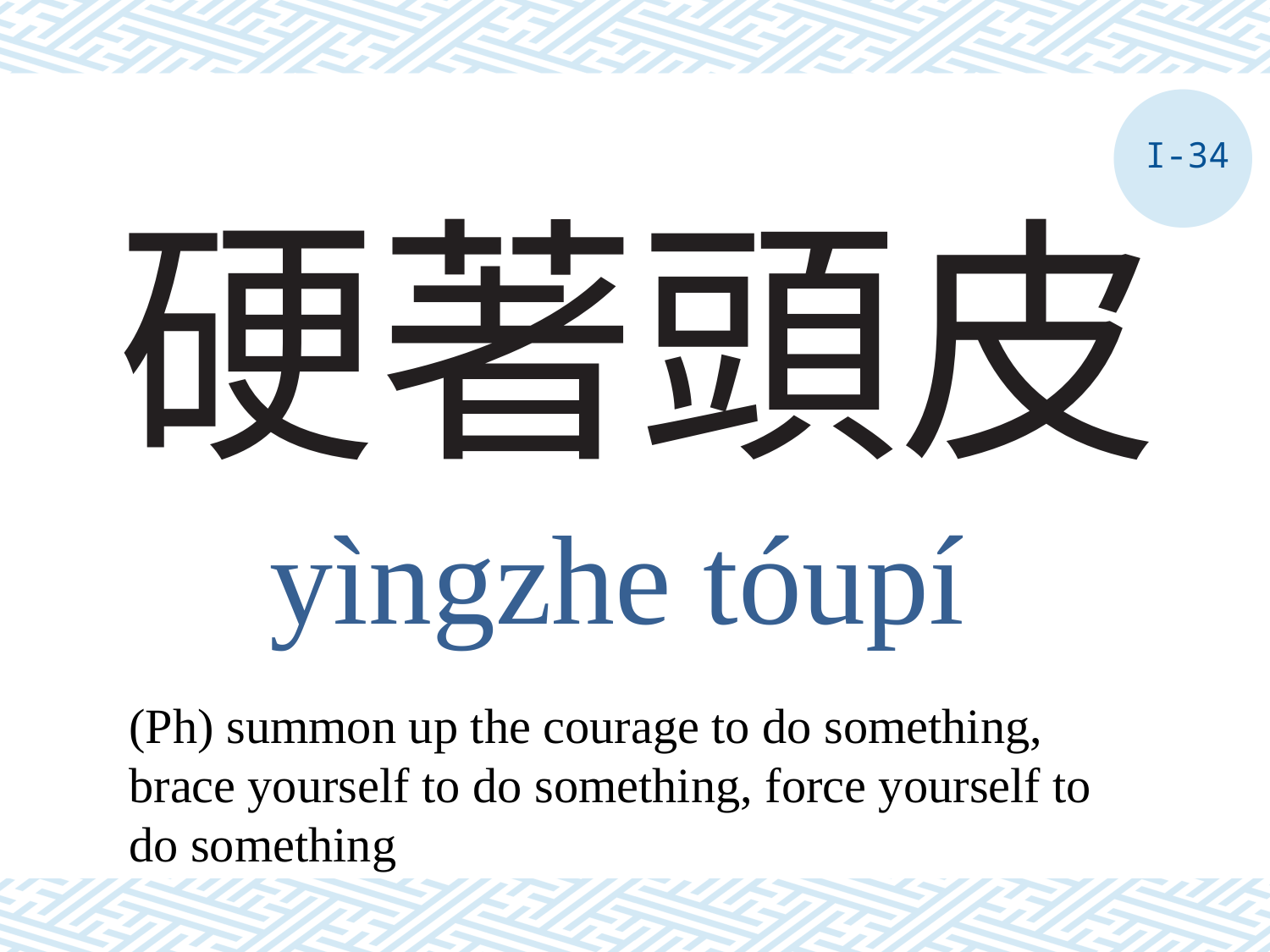

I-34

# 硬著頭皮
yìngzhe tóupí
(Ph) summon up the courage to do something, brace yourself to do something, force yourself to do something